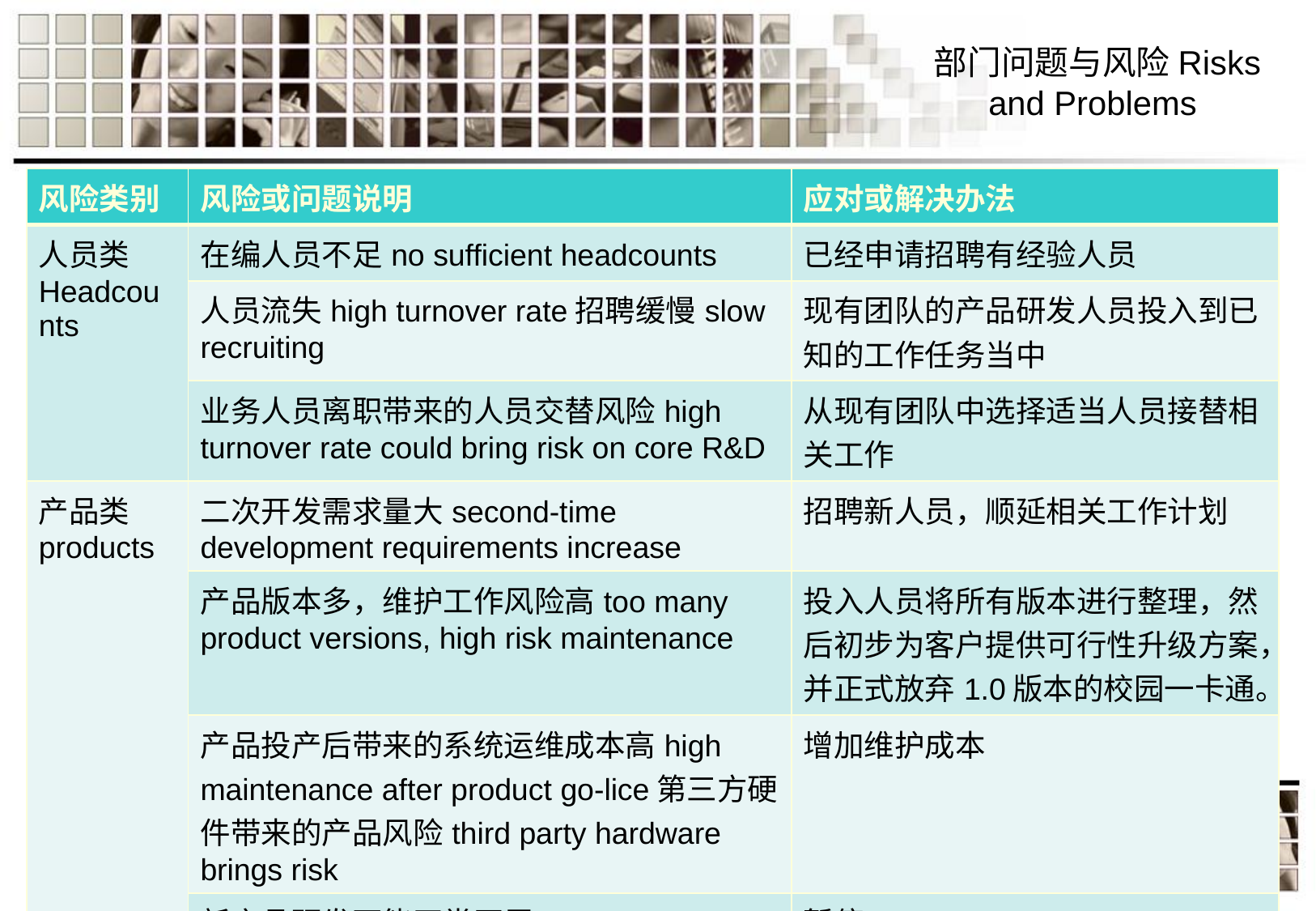

# 部门问题与风险Risks and Problems
| 风险类别 | 风险或问题说明 | 应对或解决办法 |
| --- | --- | --- |
| 人员类Headcounts | 在编人员不足no sufficient headcounts | 已经申请招聘有经验人员 |
|  | 人员流失high turnover rate招聘缓慢slow recruiting | 现有团队的产品研发人员投入到已知的工作任务当中 |
|  | 业务人员离职带来的人员交替风险high turnover rate could bring risk on core R&D | 从现有团队中选择适当人员接替相关工作 |
| 产品类products | 二次开发需求量大second-time development requirements increase | 招聘新人员，顺延相关工作计划 |
|  | 产品版本多，维护工作风险高too many product versions, high risk maintenance | 投入人员将所有版本进行整理，然后初步为客户提供可行性升级方案，并正式放弃1.0版本的校园一卡通。 |
|  | 产品投产后带来的系统运维成本高high maintenance after product go-lice第三方硬件带来的产品风险third party hardware brings risk | 增加维护成本 |
|  | 新产品研发不能正常开展New product R&D cannot be carried out effectively. | 暂停 |